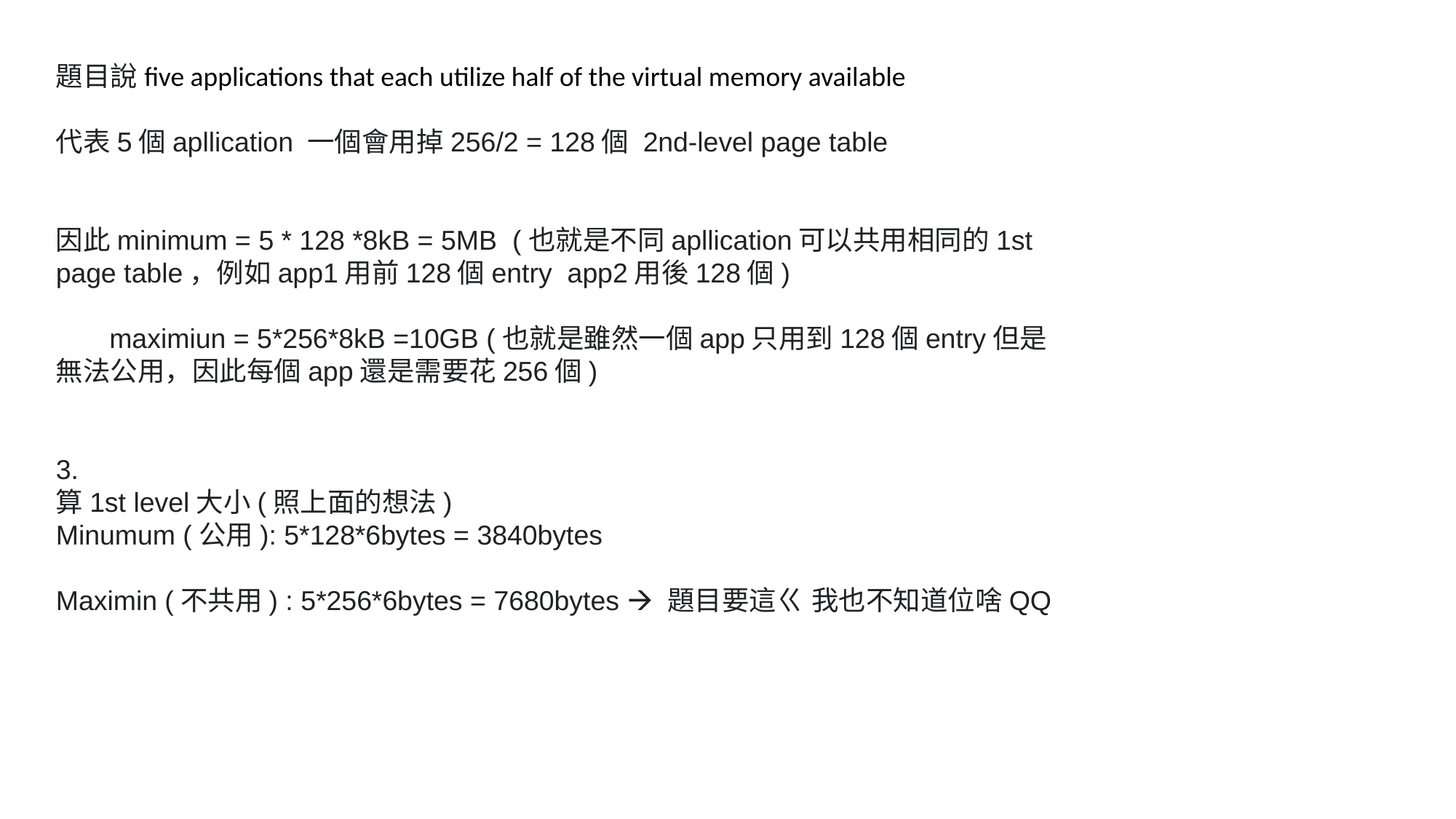

題目說five applications that each utilize half of the virtual memory available

代表5個apllication 一個會用掉256/2 = 128個 2nd-level page table

因此minimum = 5 * 128 *8kB = 5MB  (也就是不同apllication可以共用相同的1st page table，例如app1用前128個entry  app2用後128個)

       maximiun = 5*256*8kB =10GB (也就是雖然一個app只用到128個entry但是無法公用，因此每個app還是需要花256個)

3.
算1st level大小(照上面的想法)
Minumum (公用): 5*128*6bytes = 3840bytes

Maximin (不共用) : 5*256*6bytes = 7680bytes 🡪 題目要這ㄍ 我也不知道位啥QQ